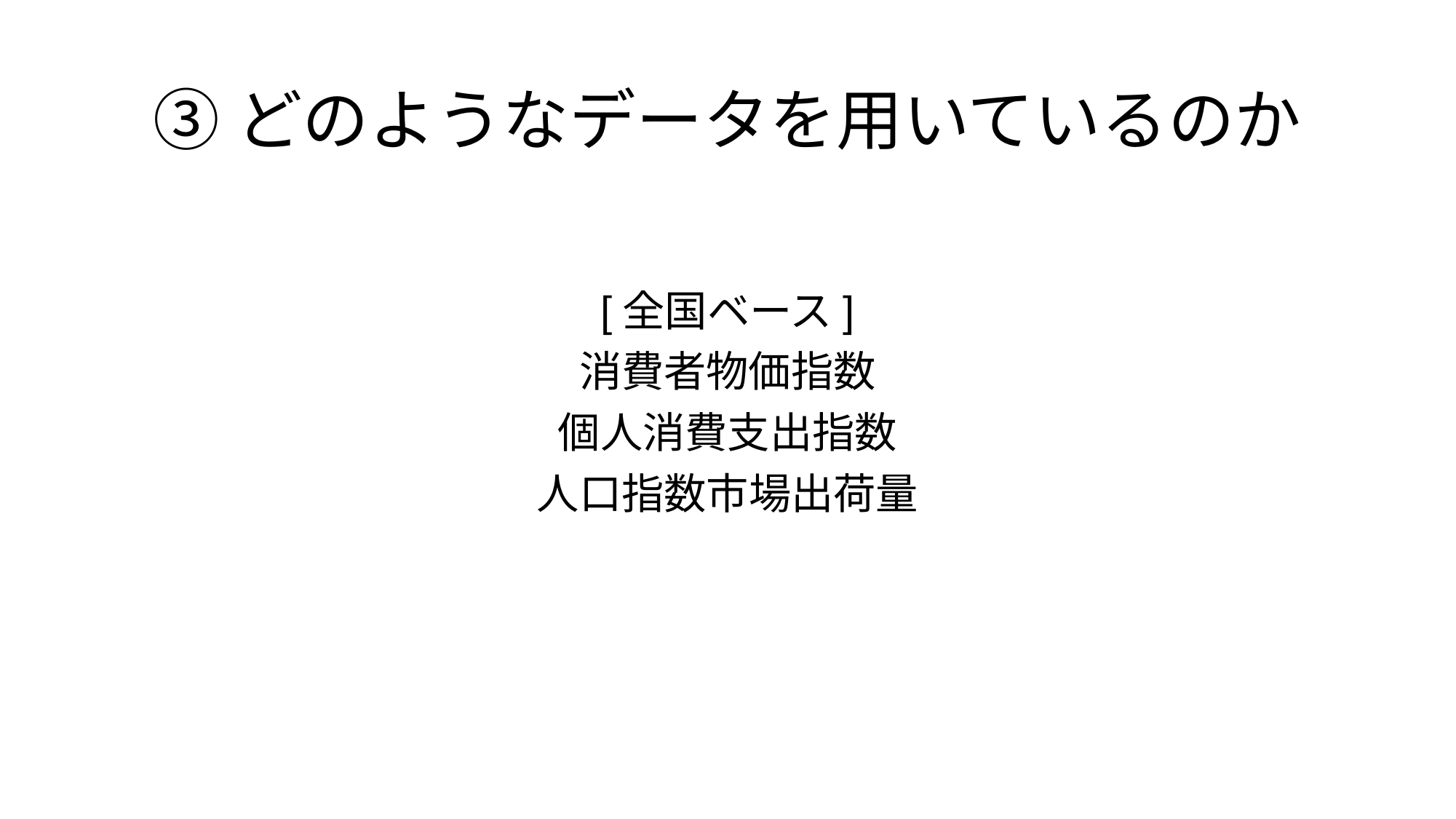

# ③どのようなデータを⽤いているのか

[全国ベース]
消費者物価指数
個人消費支出指数
人口指数市場出荷量